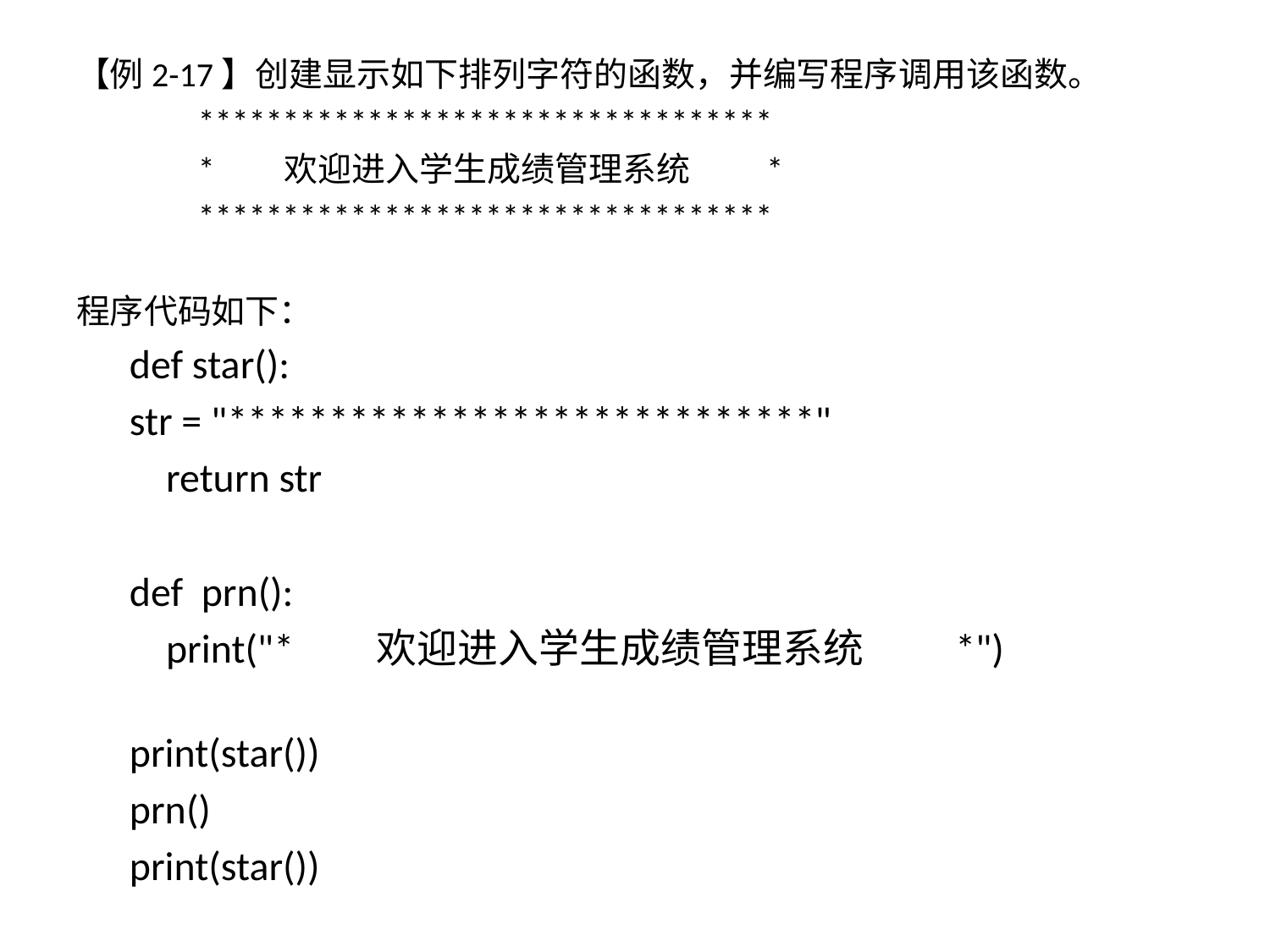

【例2-17】创建显示如下排列字符的函数，并编写程序调用该函数。
	**********************************
	*        欢迎进入学生成绩管理系统         *
	**********************************

程序代码如下：
def star():
	str = "*****************************"
    return str

def  prn():
    print("*        欢迎进入学生成绩管理系统         *")

print(star())
prn()
print(star())